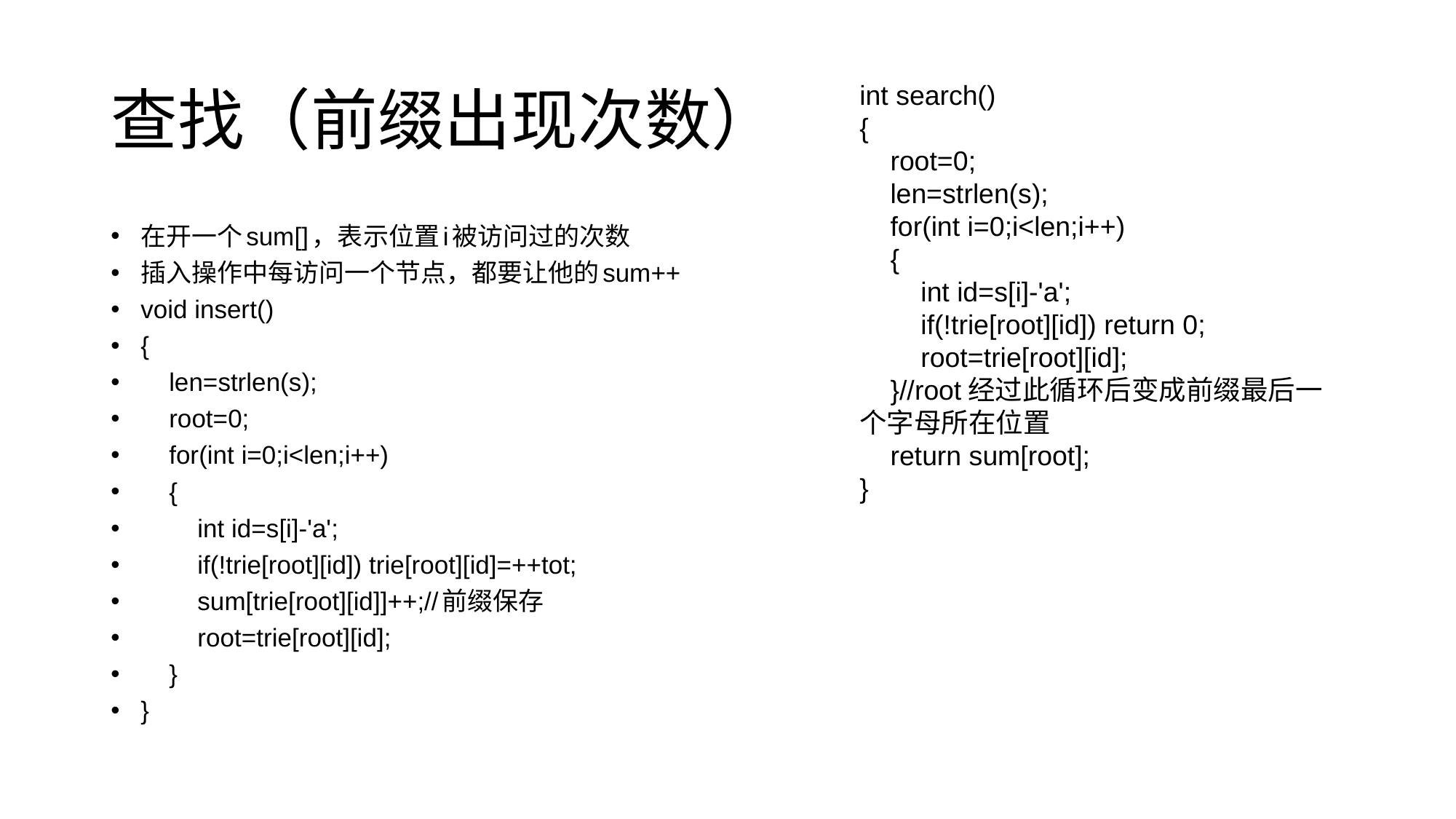

# 查找（前缀出现次数）
int search()
{
    root=0;
    len=strlen(s);
    for(int i=0;i<len;i++)
    {
        int id=s[i]-'a';
        if(!trie[root][id]) return 0;
        root=trie[root][id];
    }//root经过此循环后变成前缀最后一个字母所在位置
    return sum[root];
}
在开一个sum[]，表示位置i被访问过的次数
插入操作中每访问一个节点，都要让他的sum++
void insert()
{
    len=strlen(s);
    root=0;
    for(int i=0;i<len;i++)
    {
        int id=s[i]-'a';
        if(!trie[root][id]) trie[root][id]=++tot;
        sum[trie[root][id]]++;//前缀保存
        root=trie[root][id];
    }
}